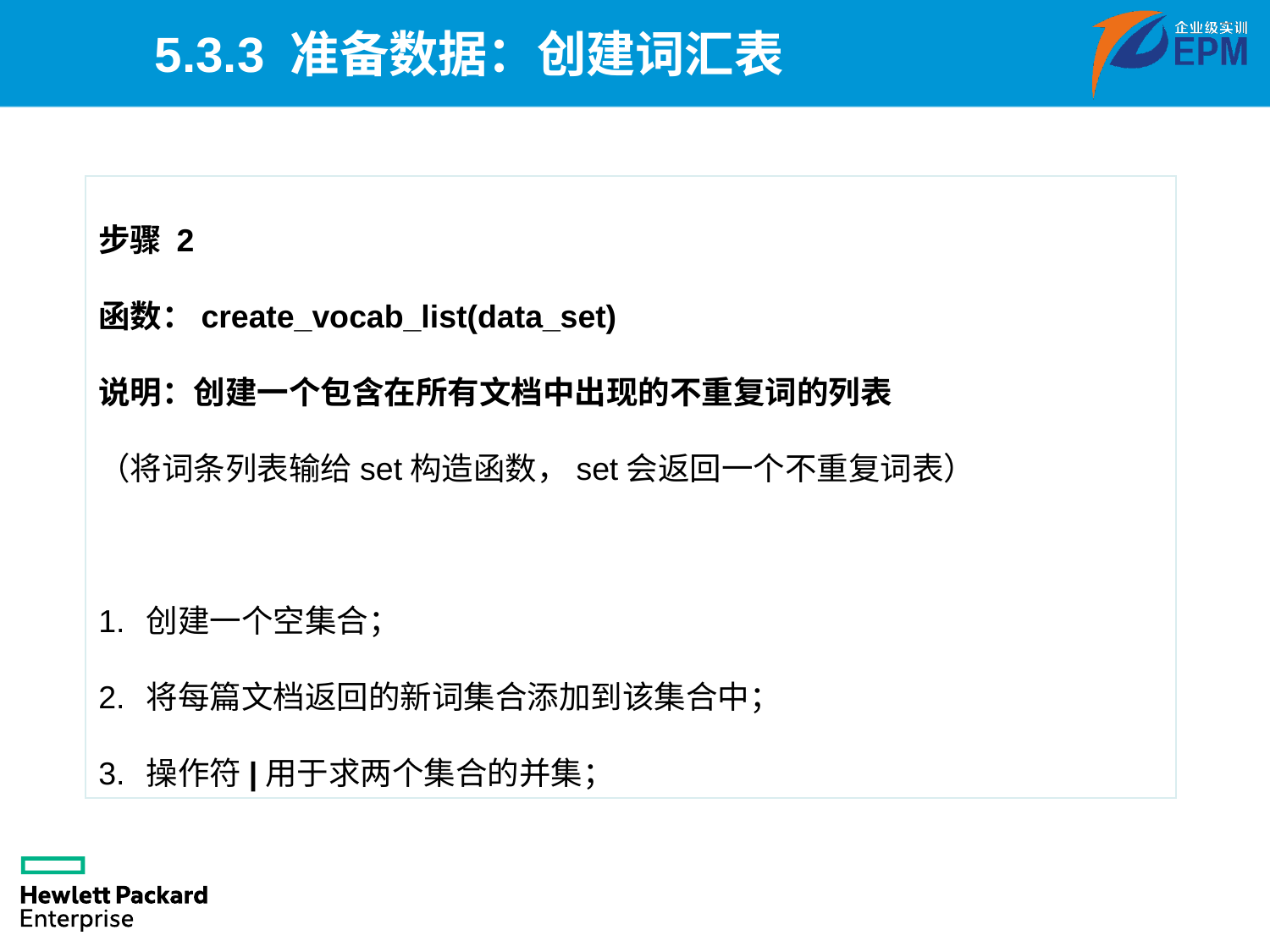

# 5.3.3 准备数据：创建词汇表
步骤 2
函数：create_vocab_list(data_set)
说明：创建一个包含在所有文档中出现的不重复词的列表
（将词条列表输给set构造函数，set会返回一个不重复词表）

创建一个空集合；
将每篇文档返回的新词集合添加到该集合中；
操作符|用于求两个集合的并集；